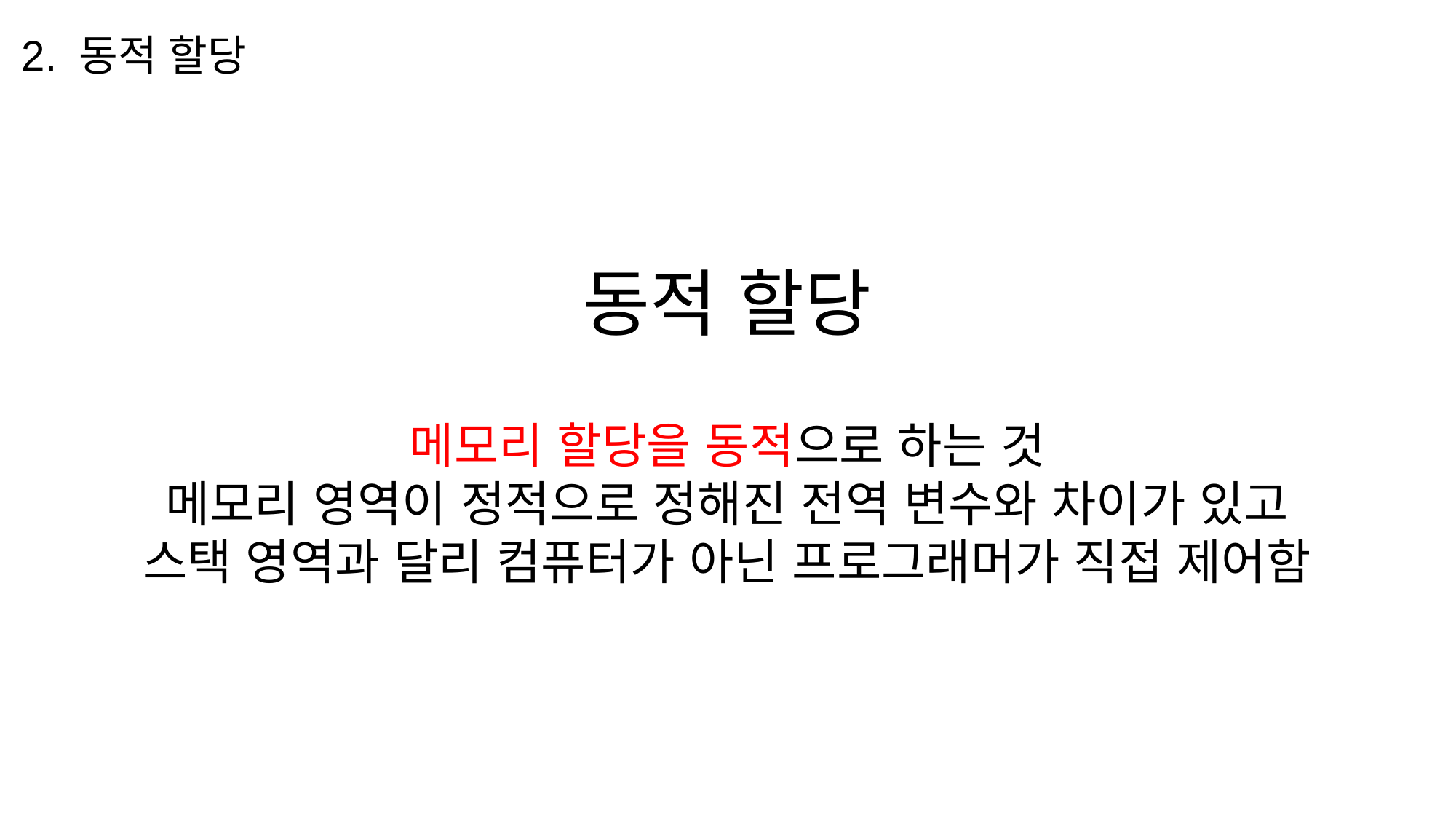

2. 동적 할당
동적 할당
메모리 할당을 동적으로 하는 것
메모리 영역이 정적으로 정해진 전역 변수와 차이가 있고
스택 영역과 달리 컴퓨터가 아닌 프로그래머가 직접 제어함